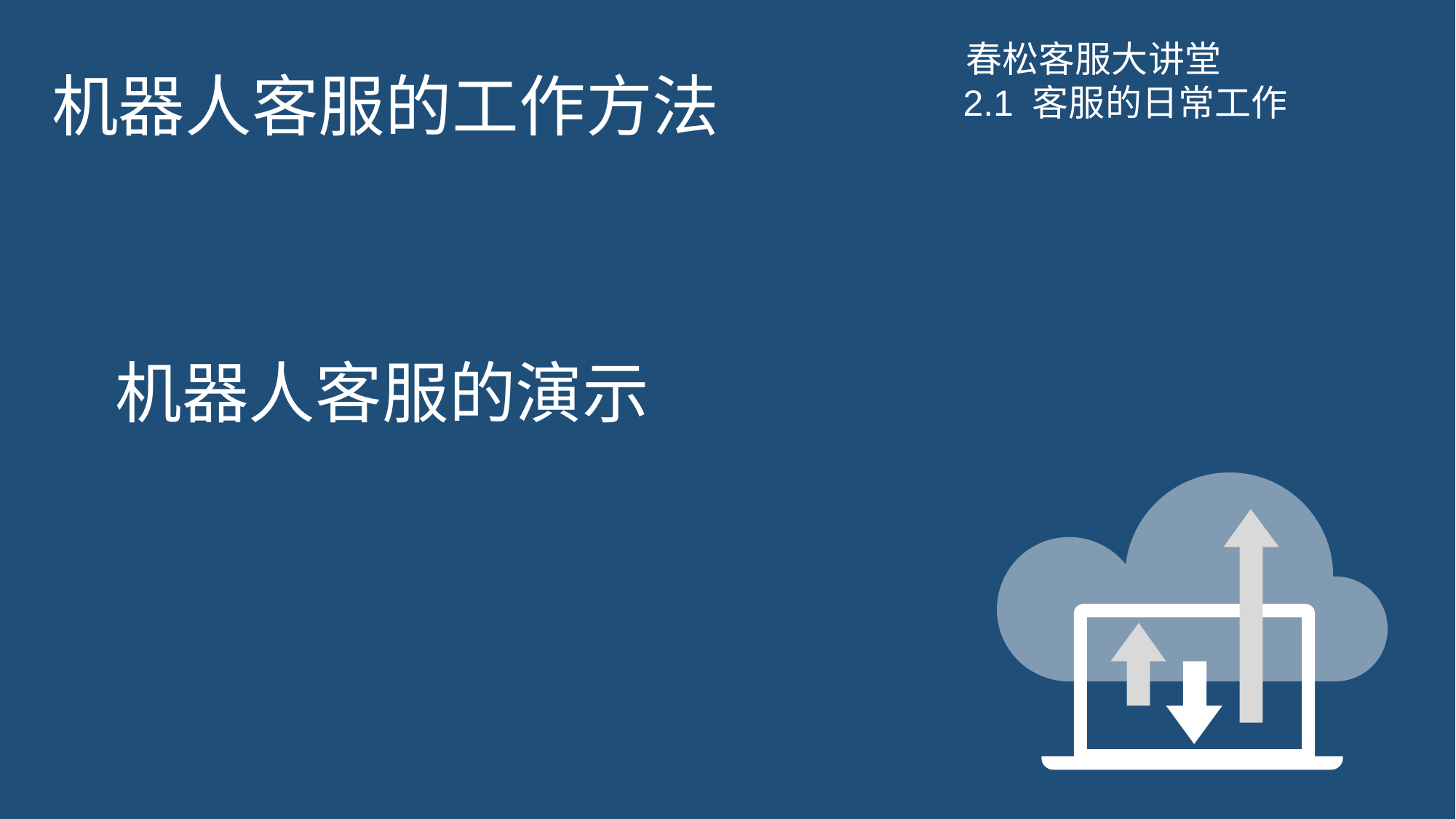

# 机器人客服的工作方法
春松客服大讲堂
2.1 客服的日常工作
机器人客服的演示